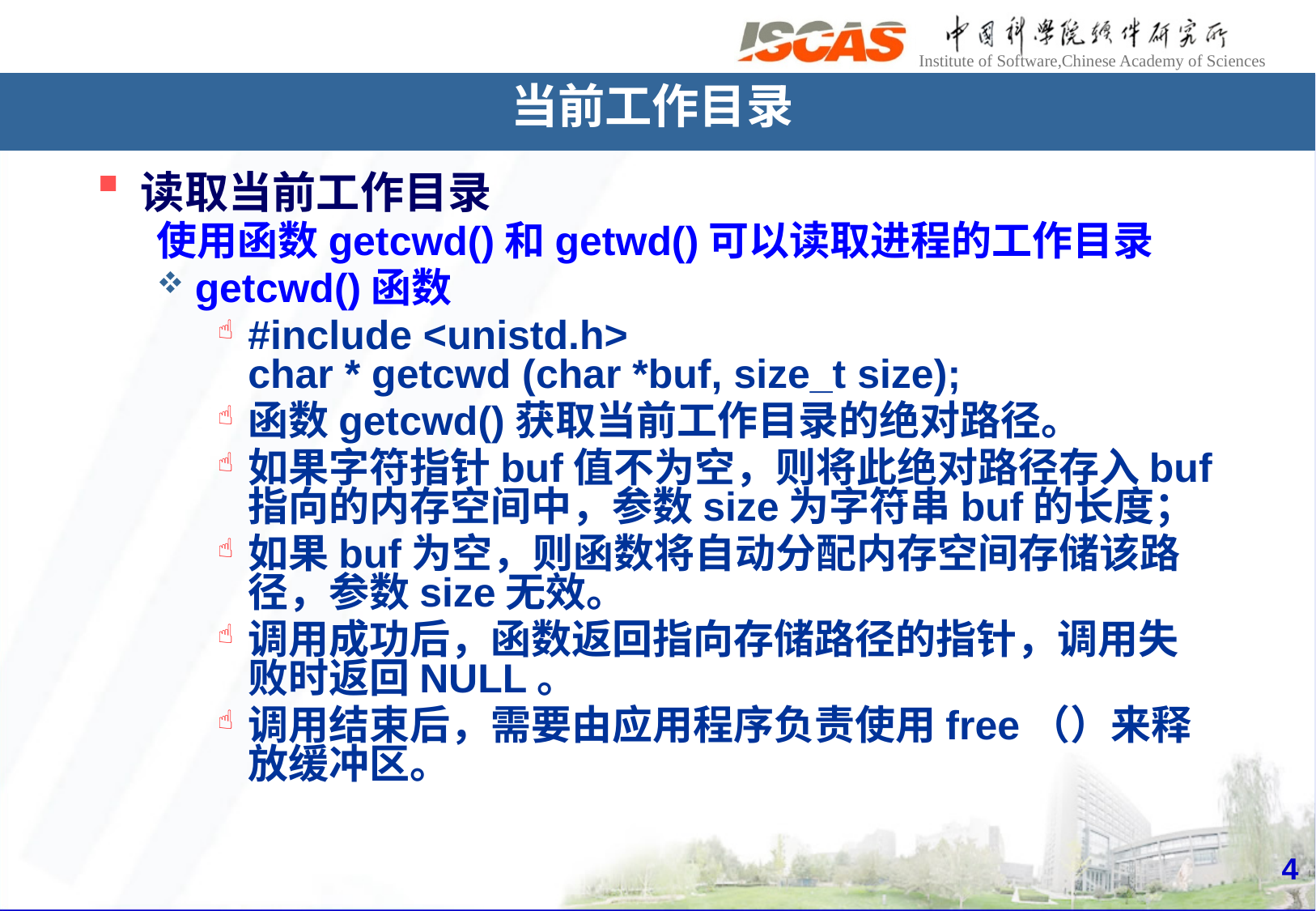

当前工作目录

 读取当前工作目录
使用函数getcwd()和getwd()可以读取进程的工作目录
getcwd()函数
#include <unistd.h>
char * getcwd (char *buf, size_t size);
函数getcwd()获取当前工作目录的绝对路径。
如果字符指针buf值不为空，则将此绝对路径存入buf指向的内存空间中，参数size为字符串buf的长度；
如果buf为空，则函数将自动分配内存空间存储该路径，参数size无效。
调用成功后，函数返回指向存储路径的指针，调用失败时返回NULL。
调用结束后，需要由应用程序负责使用free（）来释放缓冲区。
4